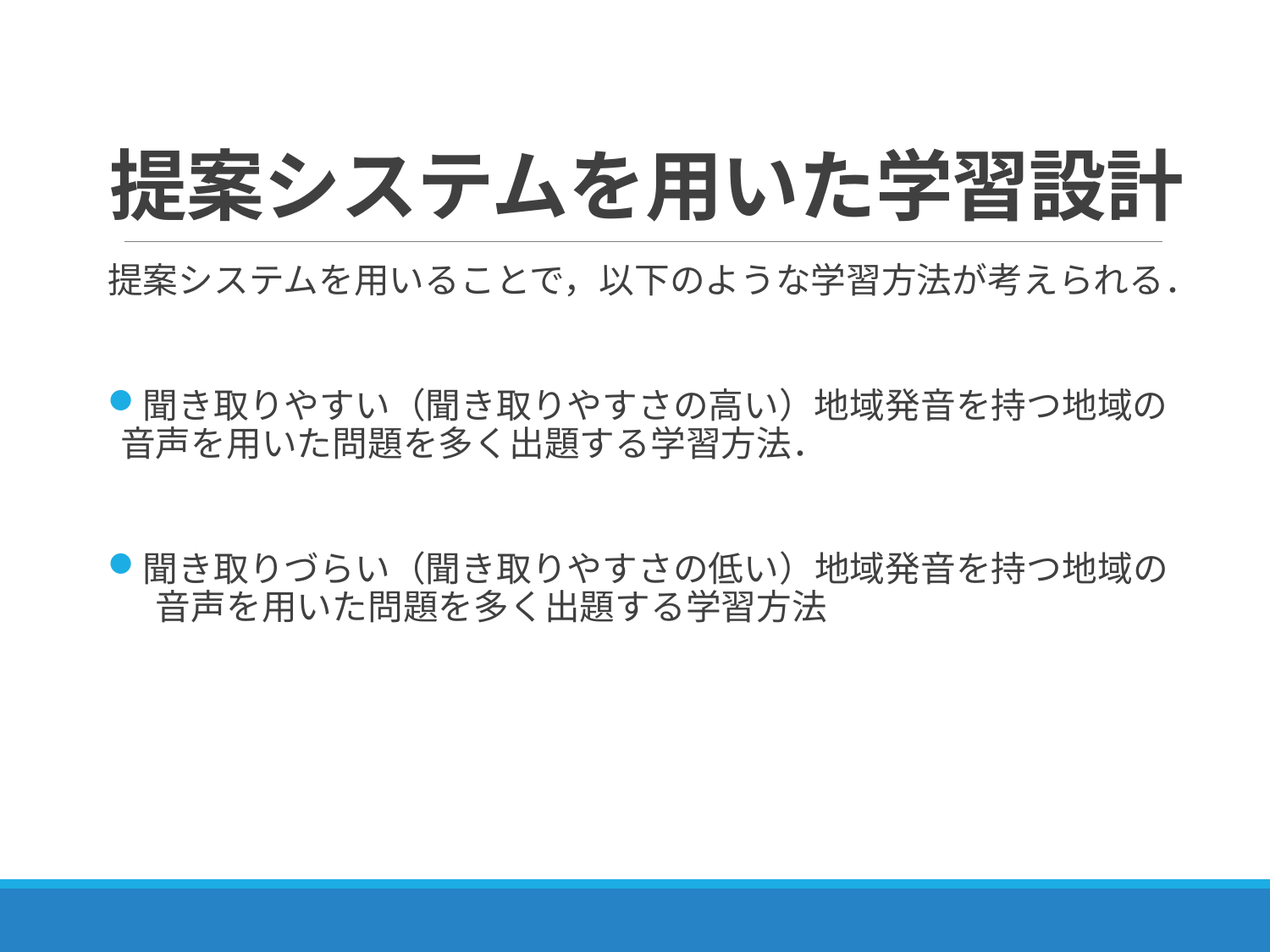

# 提案システムを用いた学習設計
提案システムを用いることで，以下のような学習方法が考えられる．

聞き取りやすい（聞き取りやすさの高い）地域発音を持つ地域の音声を用いた問題を多く出題する学習方法．

聞き取りづらい（聞き取りやすさの低い）地域発音を持つ地域の　音声を用いた問題を多く出題する学習方法

19